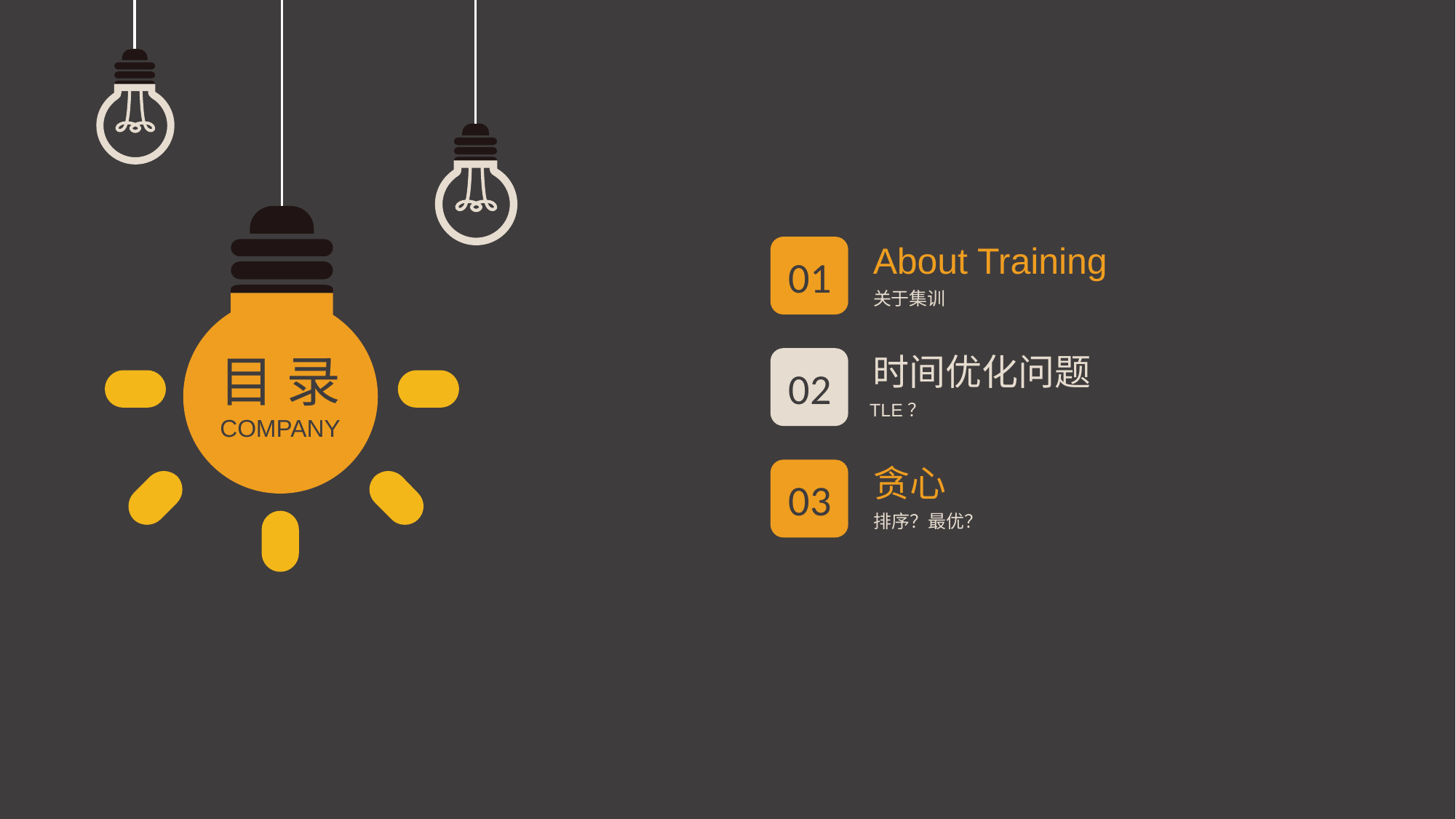

About Training

01
关于集训
目 录
COMPANY
时间优化问题

02
TLE？
贪心

03
排序？最优？